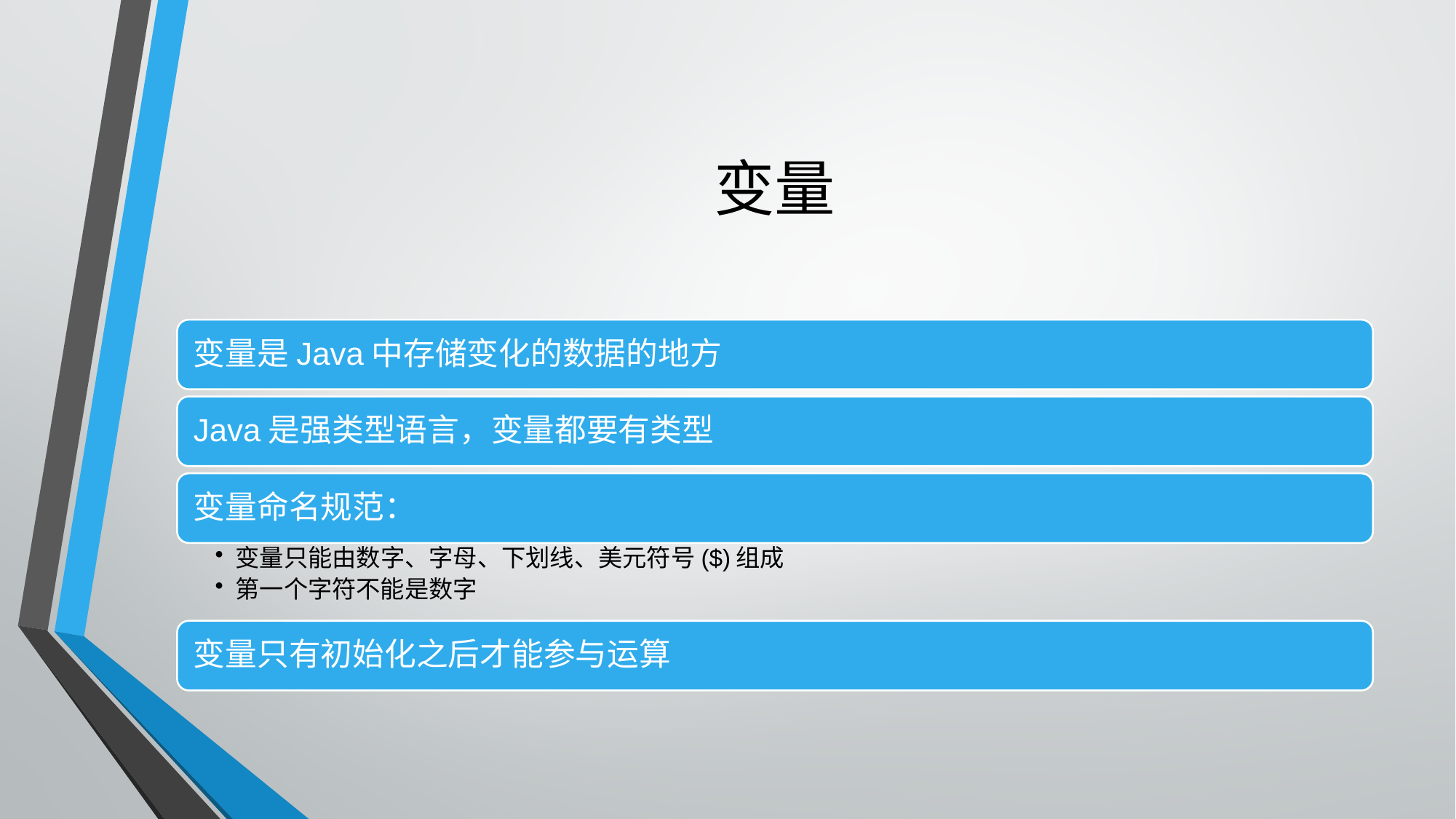

# 变量
变量是Java中存储变化的数据的地方
Java是强类型语言，变量都要有类型
变量命名规范：
变量只能由数字、字母、下划线、美元符号($)组成
第一个字符不能是数字
变量只有初始化之后才能参与运算